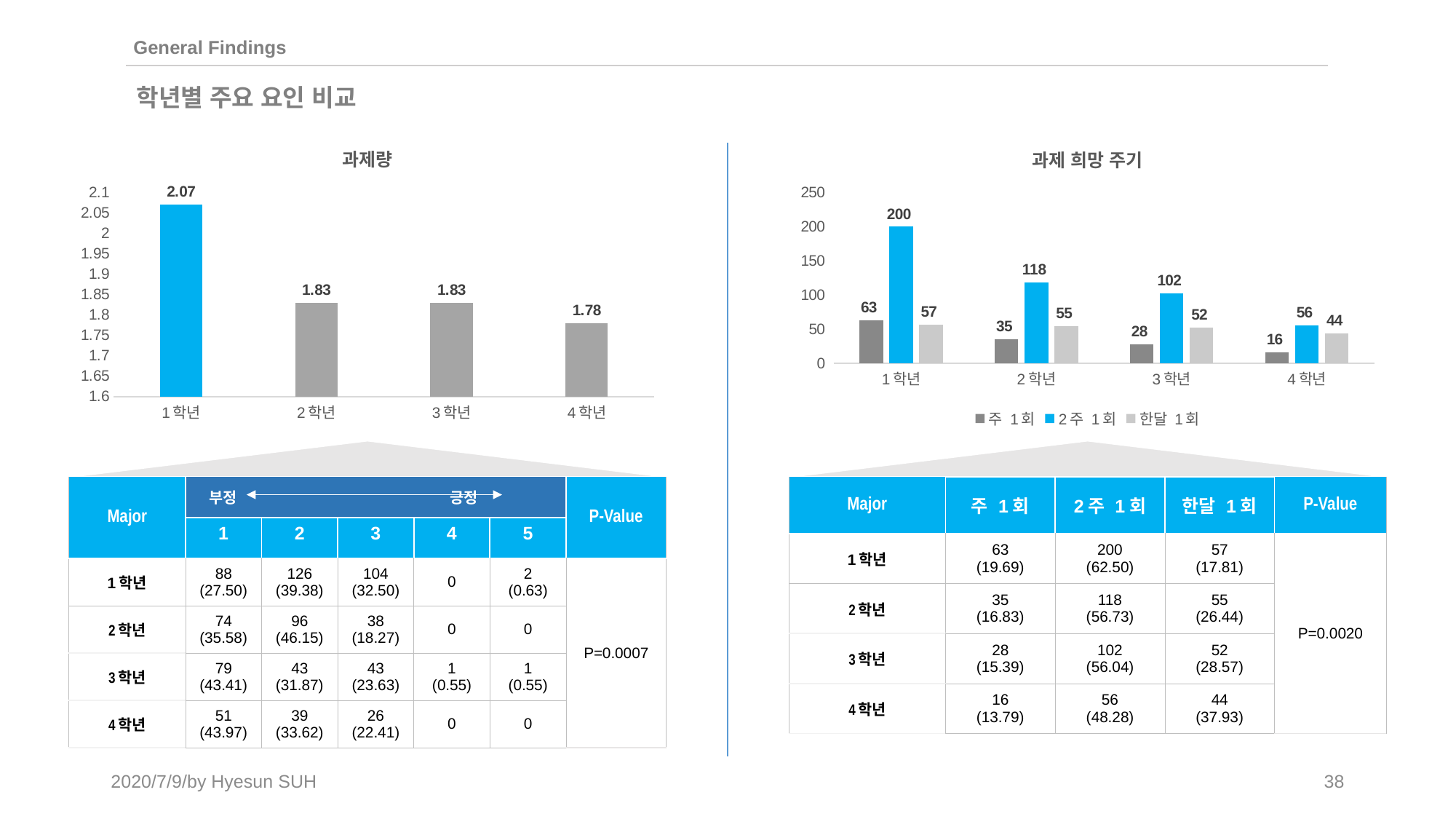

General Findings
학년별 주요 요인 비교

### Chart:

| Category | 과제량 |
|---|---|
| 1학년 | 2.07 |
| 2학년 | 1.83 |
| 3학년 | 1.83 |
| 4학년 | 1.78 |

### Chart: 과제 희망 주기

| Category | 주 1회 | 2주 1회 | 한달 1회 |
|---|---|---|---|
| 1학년 | 63.0 | 200.0 | 57.0 |
| 2학년 | 35.0 | 118.0 | 55.0 |
| 3학년 | 28.0 | 102.0 | 52.0 |
| 4학년 | 16.0 | 56.0 | 44.0 |

| Major |  |  |  |  |  | P-Value |
| --- | --- | --- | --- | --- | --- | --- |
|  | 1 | 2 | 3 | 4 | 5 |  |
| 1학년 | 88 (27.50) | 126 (39.38) | 104 (32.50) | 0 | 2 (0.63) | P=0.0007 |
| 2학년 | 74 (35.58) | 96 (46.15) | 38 (18.27) | 0 | 0 |  |
| 3학년 | 79 (43.41) | 43 (31.87) | 43 (23.63) | 1 (0.55) | 1 (0.55) |  |
| 4학년 | 51 (43.97) | 39 (33.62) | 26 (22.41) | 0 | 0 |  |
| Major | 주 1회 | 2주 1회 | 한달 1회 | P-Value |
| --- | --- | --- | --- | --- |
| 1학년 | 63 (19.69) | 200 (62.50) | 57 (17.81) | P=0.0020 |
| 2학년 | 35 (16.83) | 118 (56.73) | 55 (26.44) |  |
| 3학년 | 28 (15.39) | 102 (56.04) | 52 (28.57) |  |
| 4학년 | 16 (13.79) | 56 (48.28) | 44 (37.93) |  |
부정                                                   긍정
2020/7/9/by Hyesun SUH
38